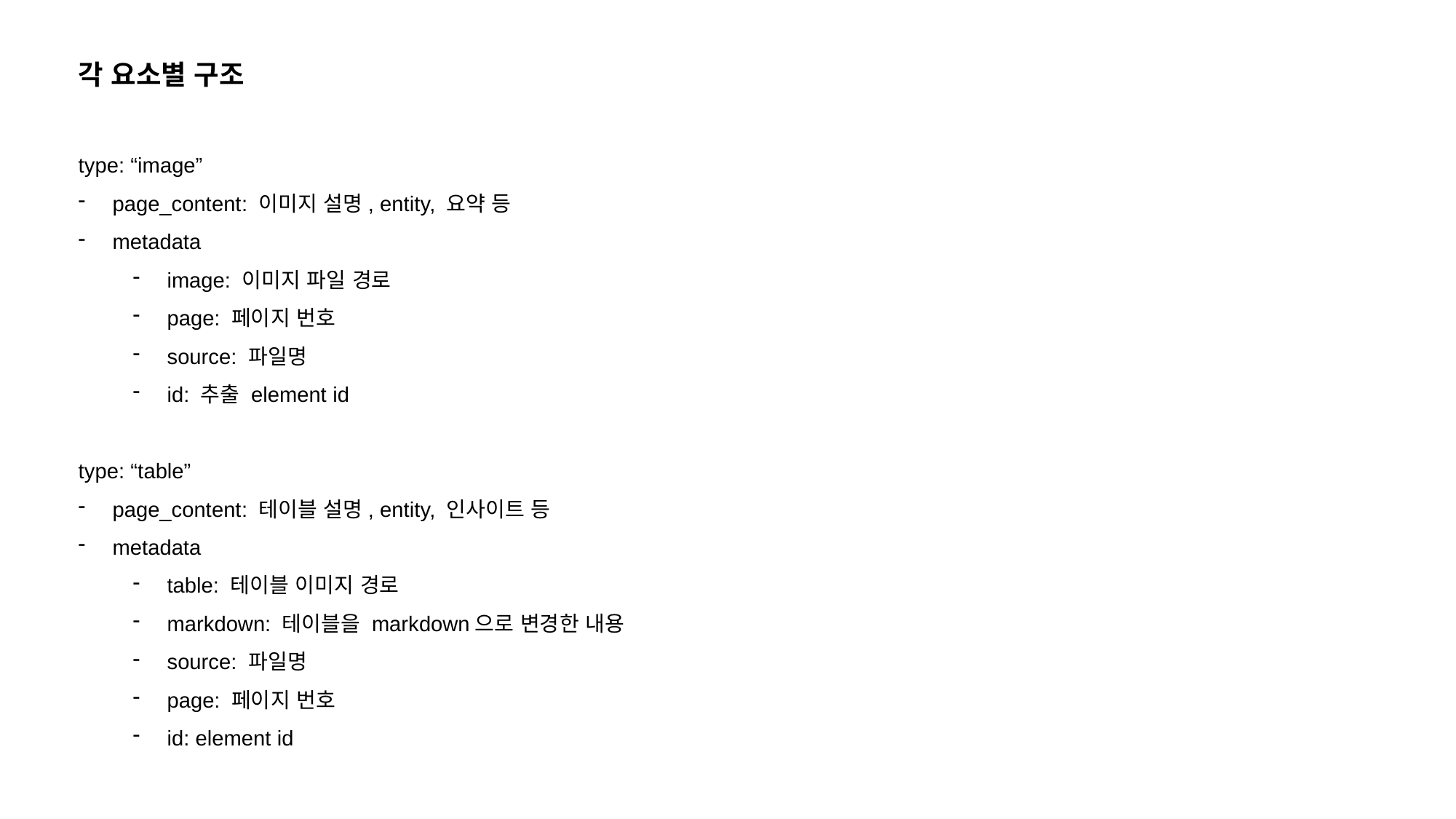

각 요소별 구조

type: “image”
page_content: 이미지 설명, entity, 요약 등
metadata
image: 이미지 파일 경로
page: 페이지 번호
source: 파일명
id: 추출 element id

type: “table”
page_content: 테이블 설명, entity, 인사이트 등
metadata
table: 테이블 이미지 경로
markdown: 테이블을 markdown으로 변경한 내용
source: 파일명
page: 페이지 번호
id: element id